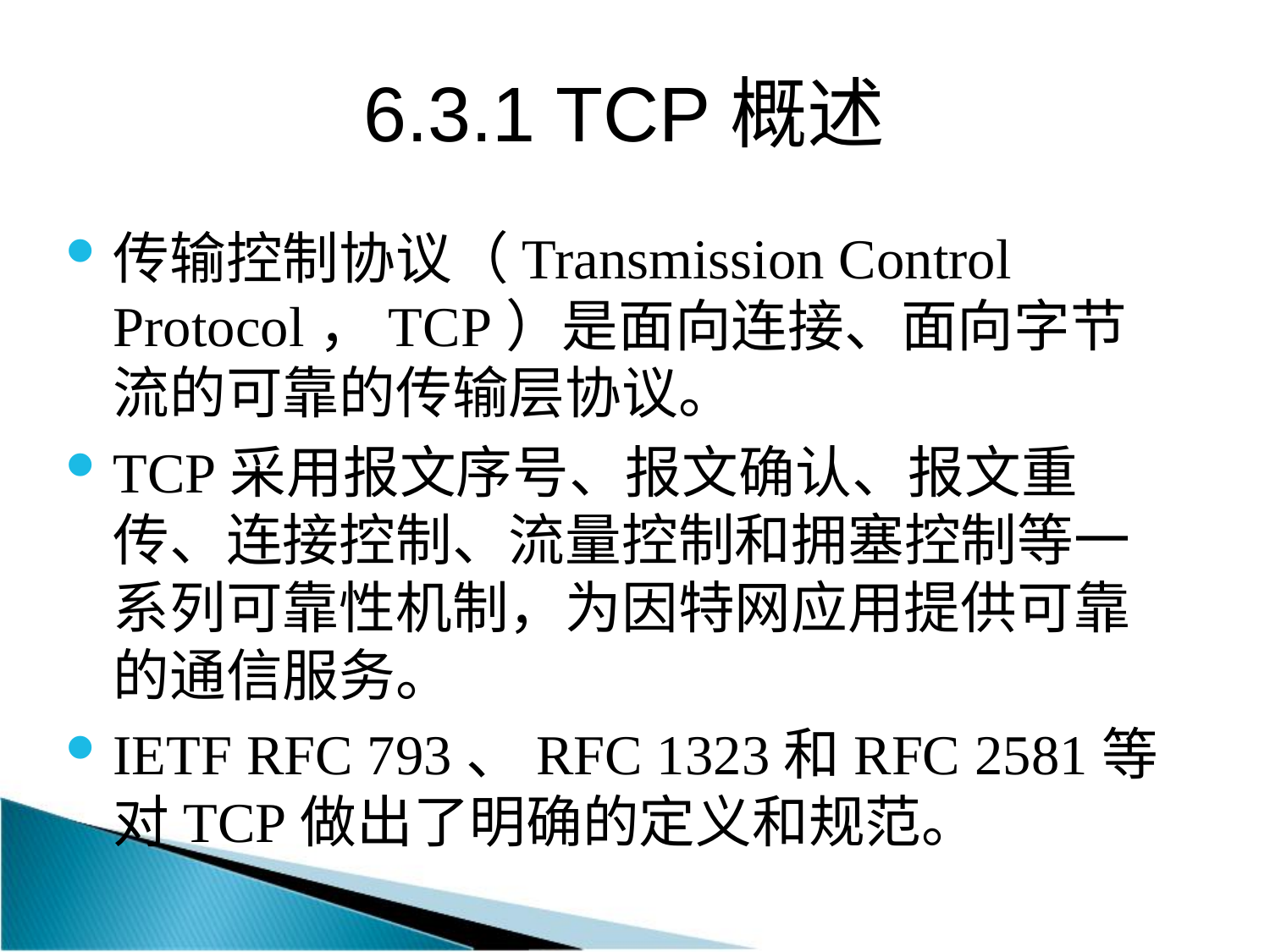

# 6.3.1 TCP概述
传输控制协议（Transmission Control Protocol，TCP）是面向连接、面向字节流的可靠的传输层协议。
TCP采用报文序号、报文确认、报文重传、连接控制、流量控制和拥塞控制等一系列可靠性机制，为因特网应用提供可靠的通信服务。
IETF RFC 793、RFC 1323和RFC 2581等对TCP做出了明确的定义和规范。